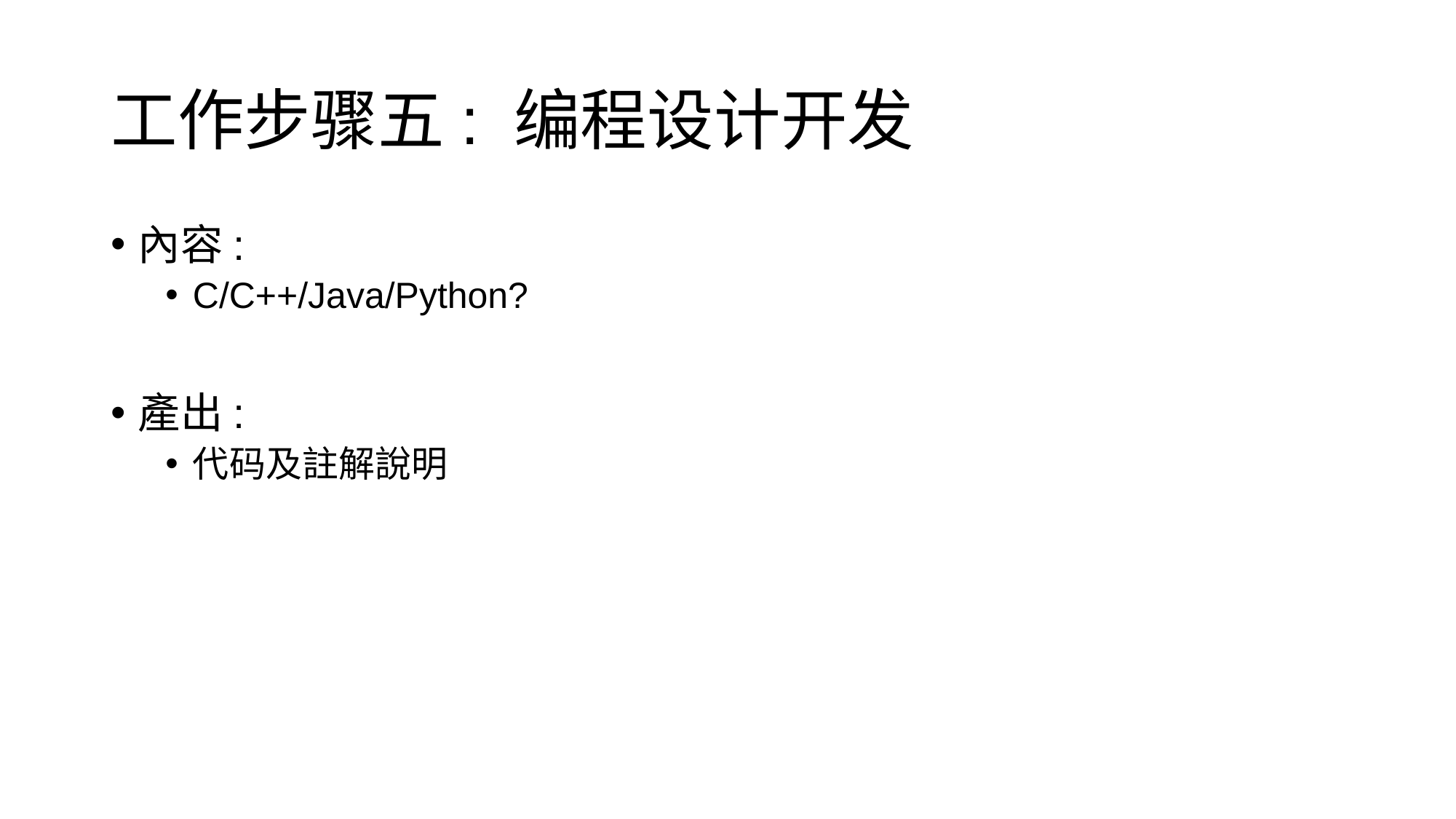

# 工作步骤五: 编程设计开发
內容:
C/C++/Java/Python?

產出:
代码及註解說明